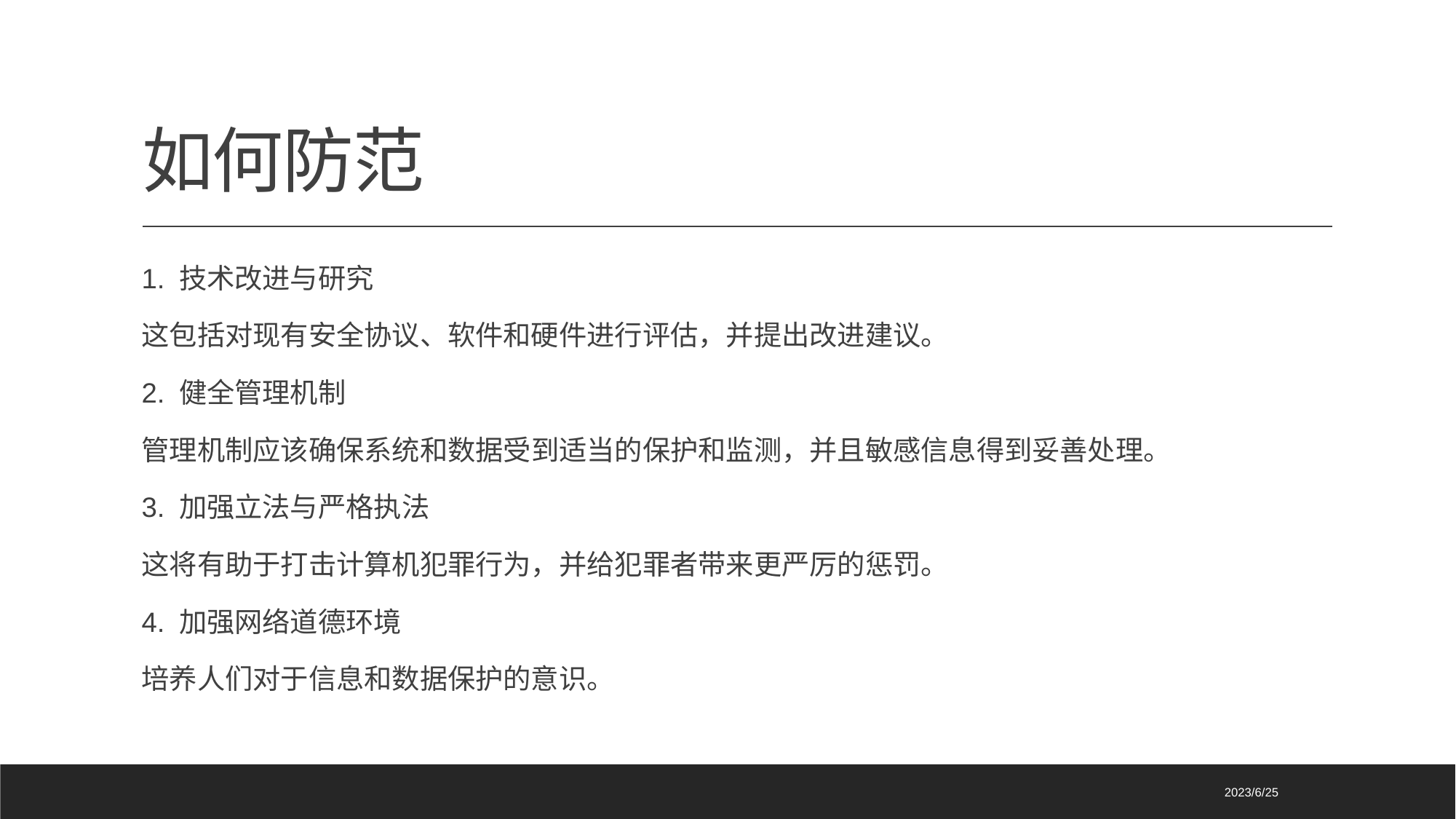

# 如何防范
1. 技术改进与研究
这包括对现有安全协议、软件和硬件进行评估，并提出改进建议。
2. 健全管理机制
管理机制应该确保系统和数据受到适当的保护和监测，并且敏感信息得到妥善处理。
3. 加强立法与严格执法
这将有助于打击计算机犯罪行为，并给犯罪者带来更严厉的惩罚。
4. 加强网络道德环境
培养人们对于信息和数据保护的意识。
2023/6/25